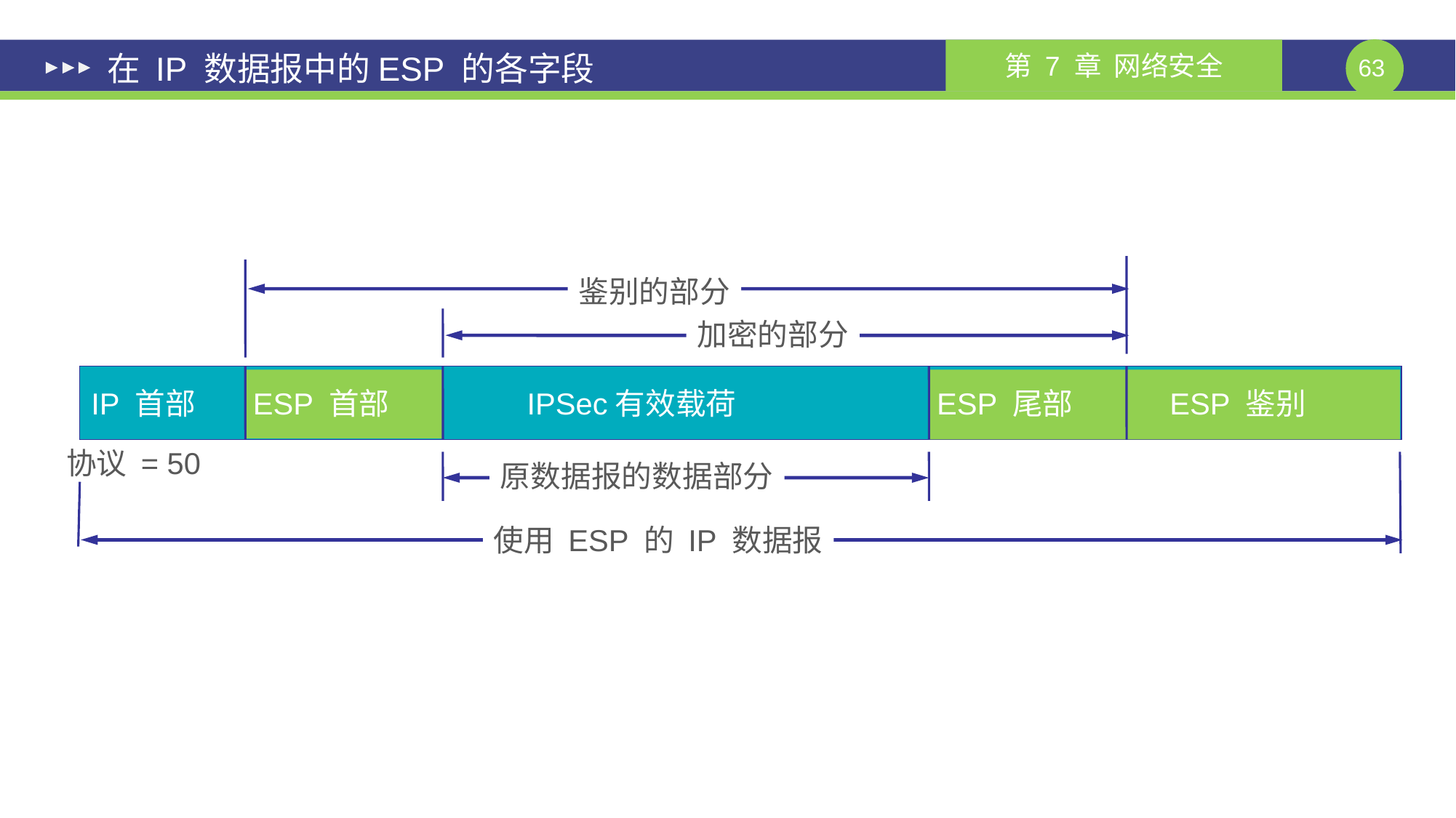

# 在 IP 数据报中的ESP 的各字段

鉴别的部分

加密的部分

IPSec有效载荷
IP 首部
ESP 首部
ESP 尾部
ESP 鉴别
协议 = 50
原数据报的数据部分

使用 ESP 的 IP 数据报

课件制作人：谢钧  谢希仁